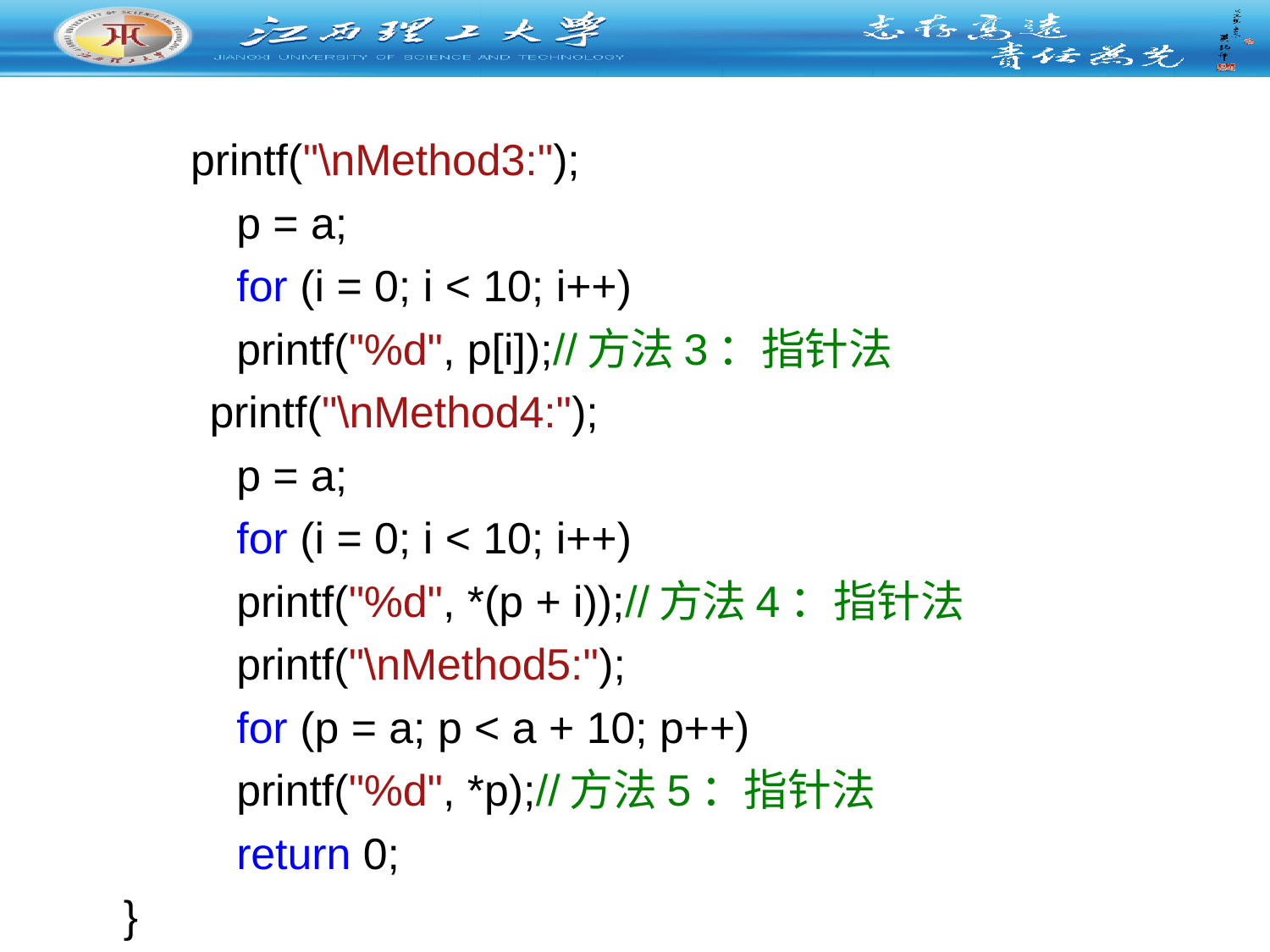

printf("\nMethod3:");
 	p = a;
 	for (i = 0; i < 10; i++)
 		printf("%d", p[i]);//方法3：指针法
       printf("\nMethod4:");
 	p = a;
 	for (i = 0; i < 10; i++)
 		printf("%d", *(p + i));//方法4：指针法
 	printf("\nMethod5:");
 	for (p = a; p < a + 10; p++)
 		printf("%d", *p);//方法5：指针法
 	return 0;
}